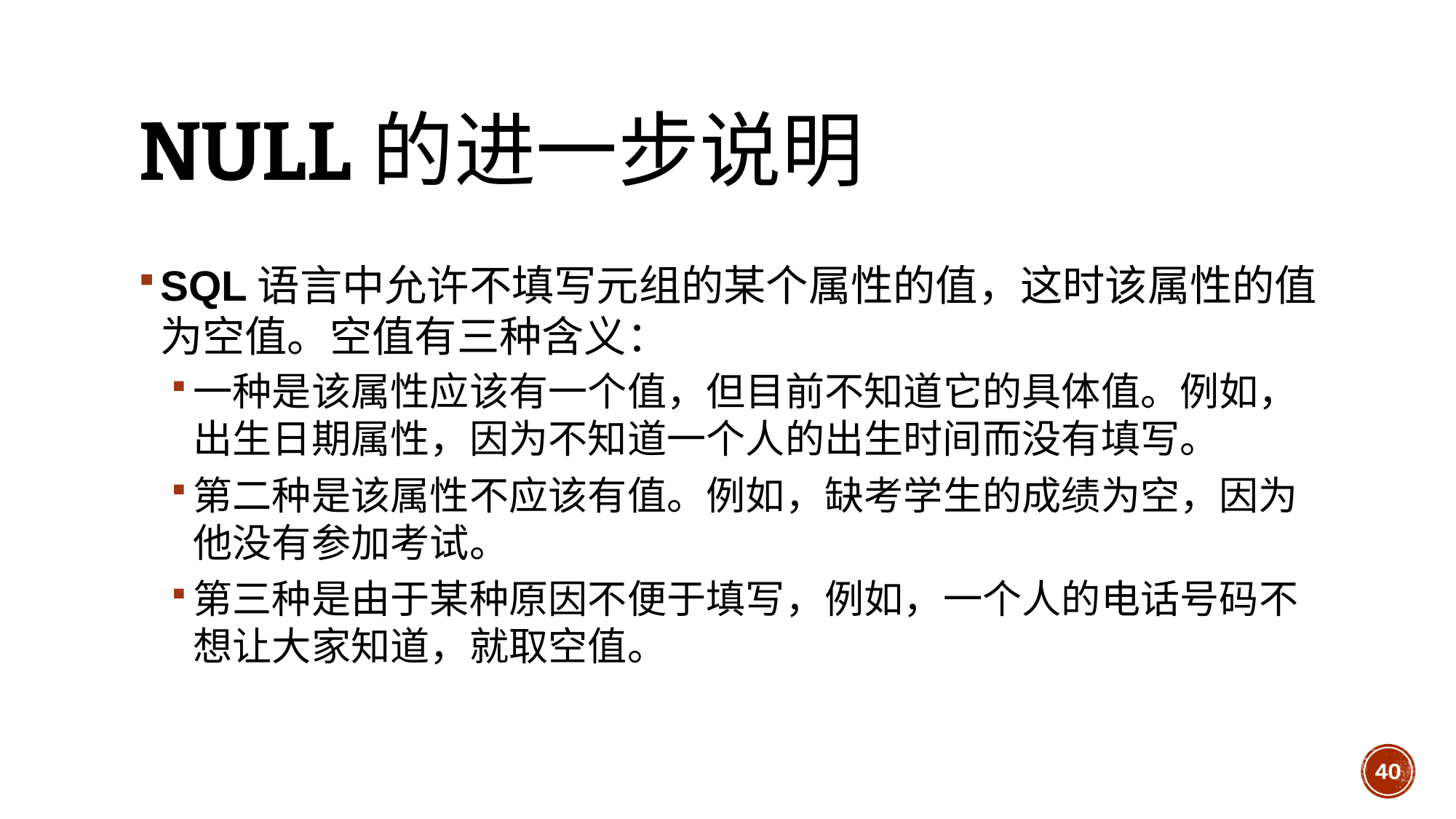

# NULL的进一步说明
SQL语言中允许不填写元组的某个属性的值，这时该属性的值为空值。空值有三种含义：
一种是该属性应该有一个值，但目前不知道它的具体值。例如，出生日期属性，因为不知道一个人的出生时间而没有填写。
第二种是该属性不应该有值。例如，缺考学生的成绩为空，因为他没有参加考试。
第三种是由于某种原因不便于填写，例如，一个人的电话号码不想让大家知道，就取空值。

40